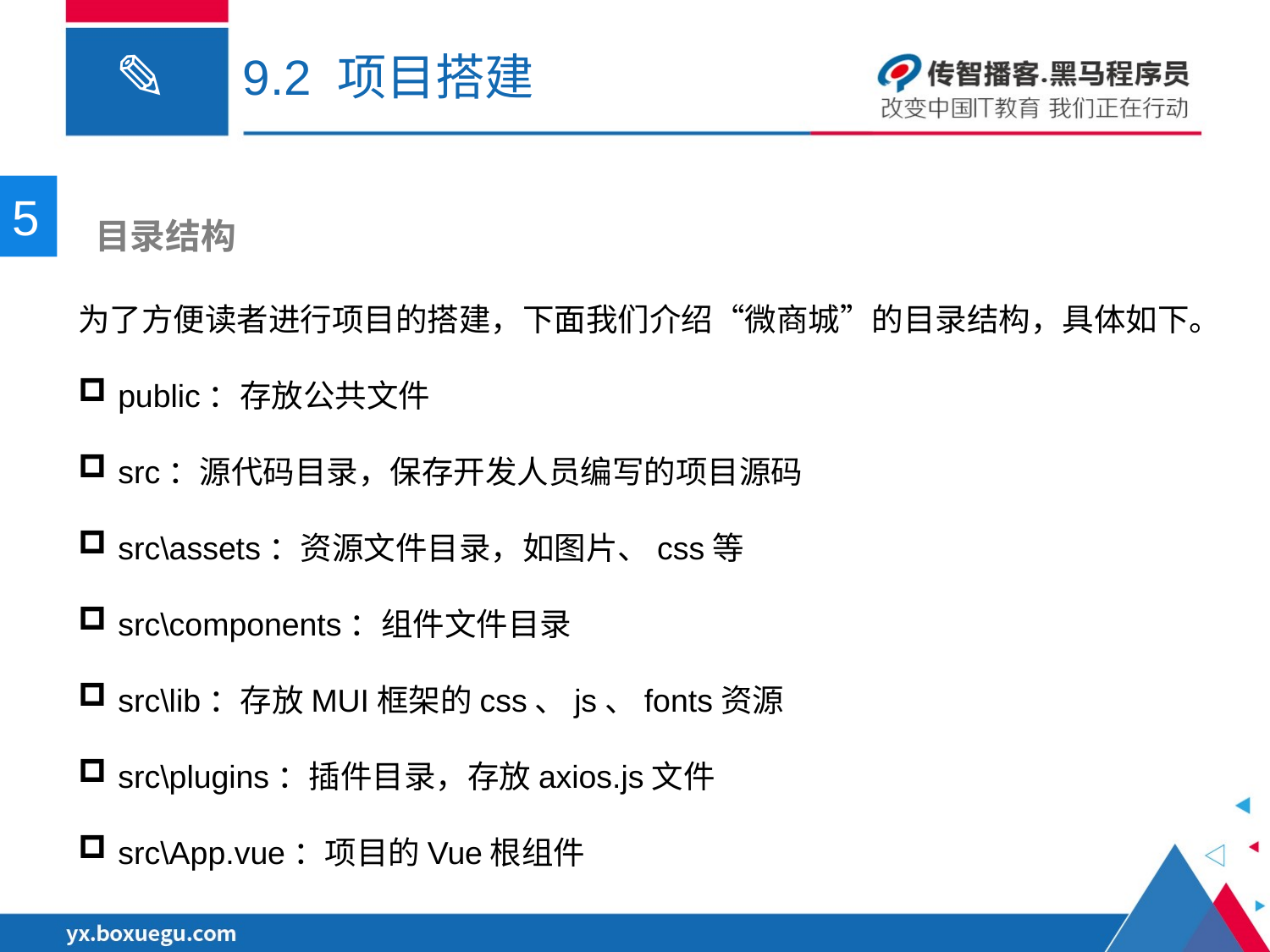

# 9.2 项目搭建

5
  目录结构
为了方便读者进行项目的搭建，下面我们介绍“微商城”的目录结构，具体如下。
public：存放公共文件
src：源代码目录，保存开发人员编写的项目源码
src\assets：资源文件目录，如图片、css等
src\components：组件文件目录
src\lib：存放MUI框架的css、js、fonts资源
src\plugins：插件目录，存放axios.js文件
src\App.vue：项目的Vue根组件